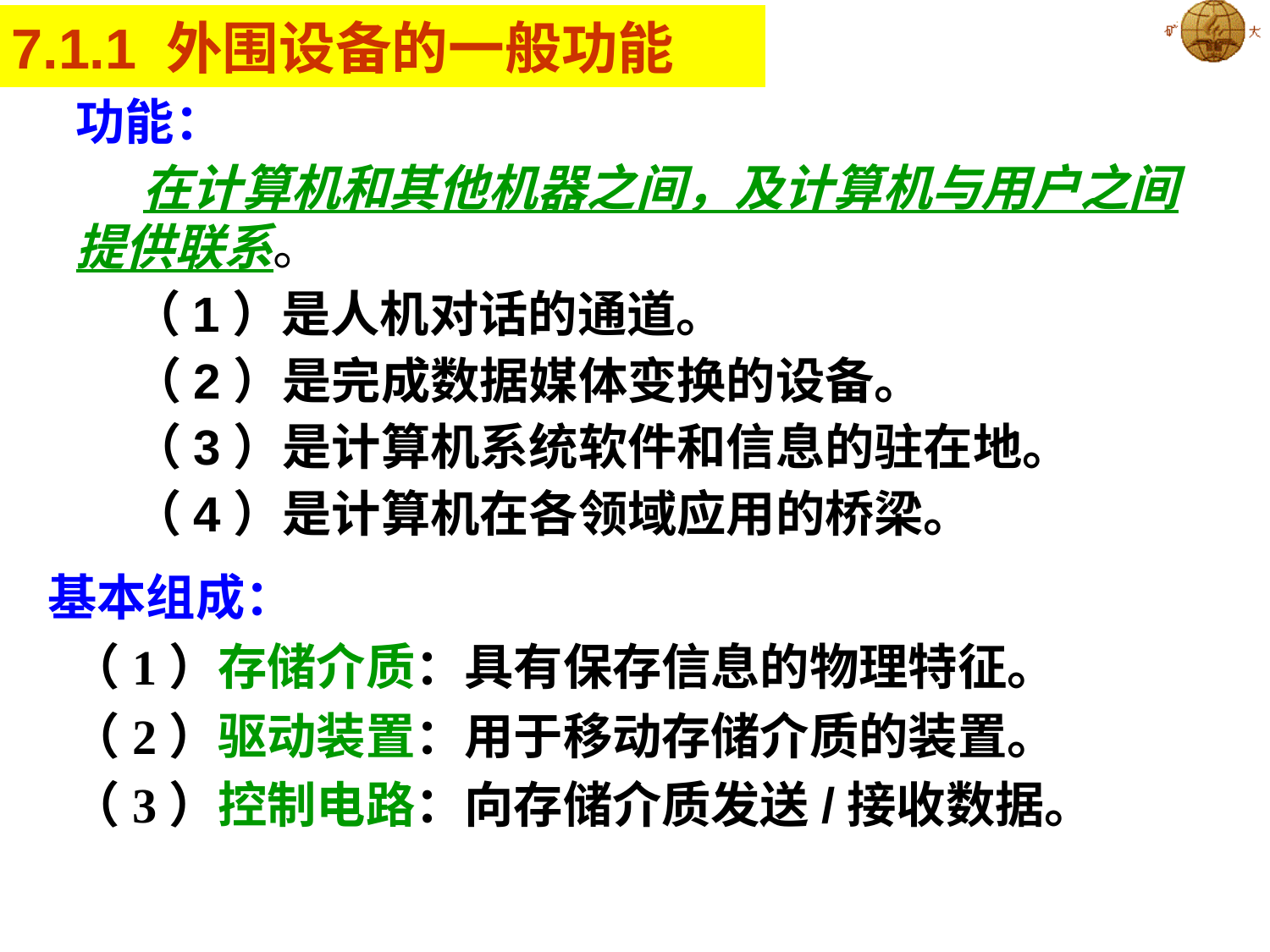

7.1.1 外围设备的一般功能
功能：
     在计算机和其他机器之间，及计算机与用户之间提供联系。
    （1）是人机对话的通道。
    （2）是完成数据媒体变换的设备。
    （3）是计算机系统软件和信息的驻在地。
    （4）是计算机在各领域应用的桥梁。
基本组成：
 （1）存储介质：具有保存信息的物理特征。
 （2）驱动装置：用于移动存储介质的装置。
 （3）控制电路：向存储介质发送/接收数据。